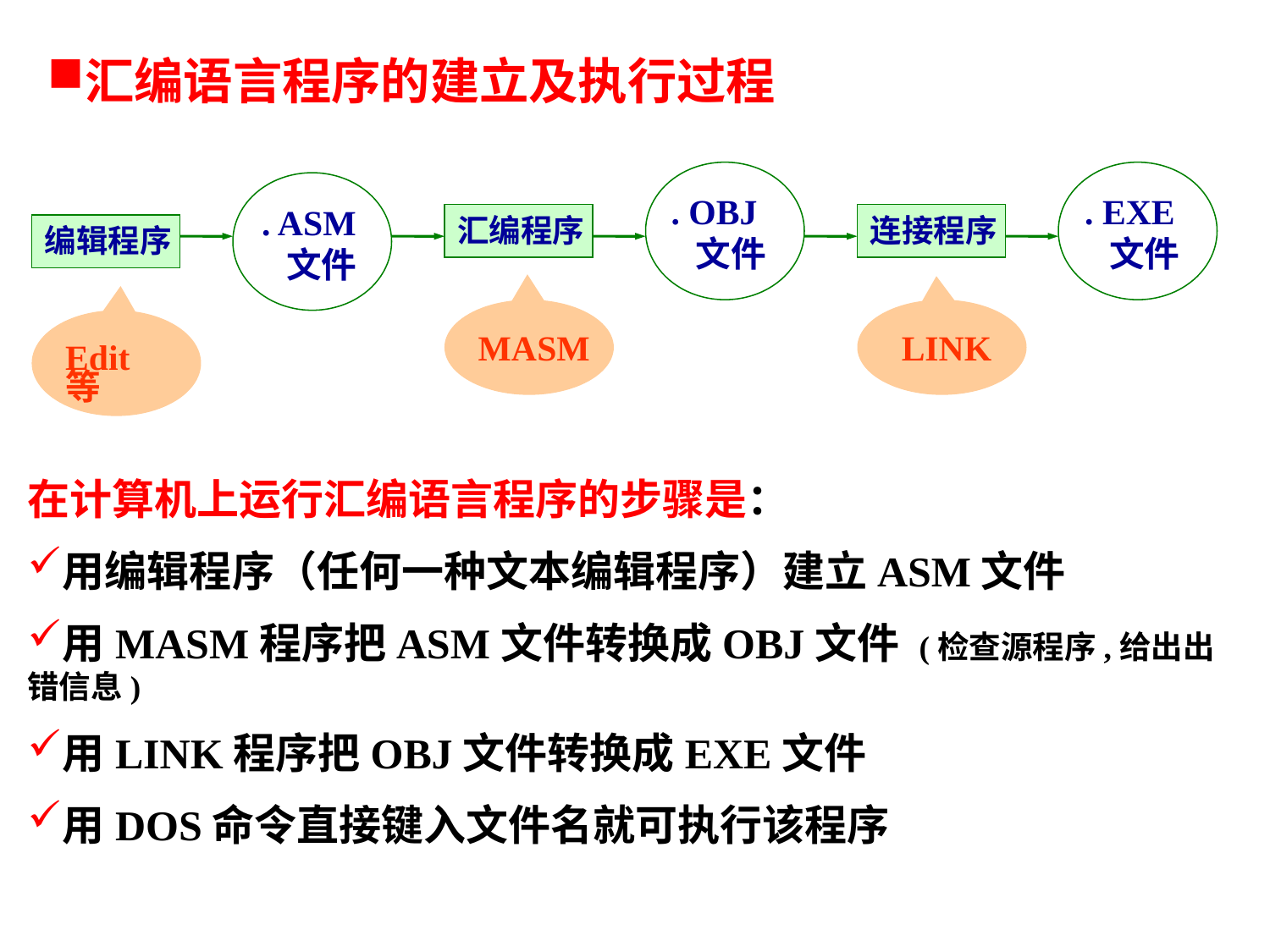

汇编语言程序的建立及执行过程

. OBJ
  文件
. EXE
  文件
. ASM
  文件

汇编程序

连接程序

编辑程序

MASM
LINK
Edit 等
在计算机上运行汇编语言程序的步骤是：
用编辑程序（任何一种文本编辑程序）建立ASM文件
用MASM程序把ASM文件转换成OBJ文件 (检查源程序,给出出错信息)
用LINK程序把OBJ文件转换成EXE文件
用DOS命令直接键入文件名就可执行该程序